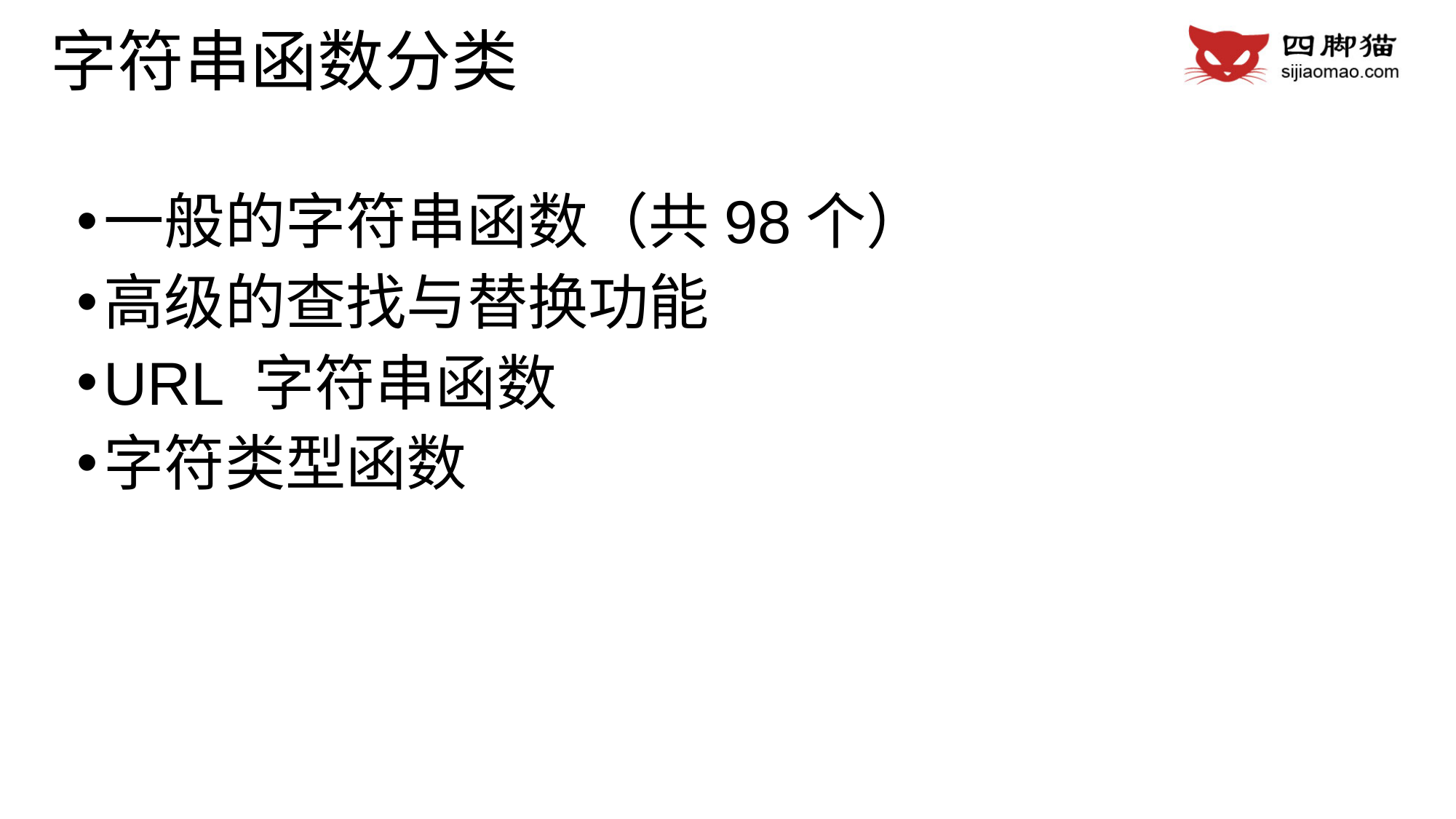

字符串函数分类
一般的字符串函数（共98个）
高级的查找与替换功能
URL 字符串函数
字符类型函数